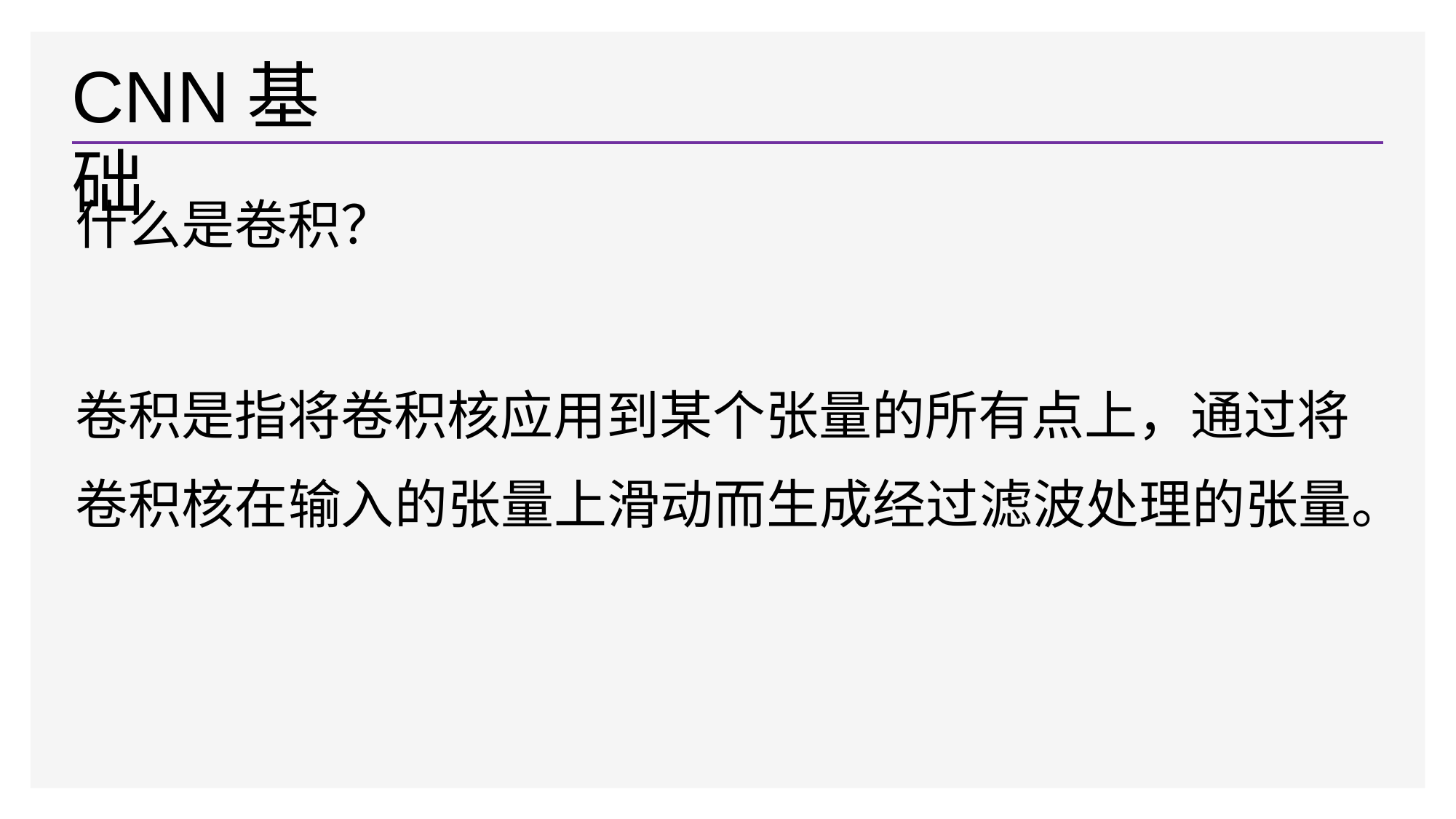

# CNN基础
什么是卷积？

卷积是指将卷积核应用到某个张量的所有点上，通过将 卷积核在输入的张量上滑动而生成经过滤波处理的张量。